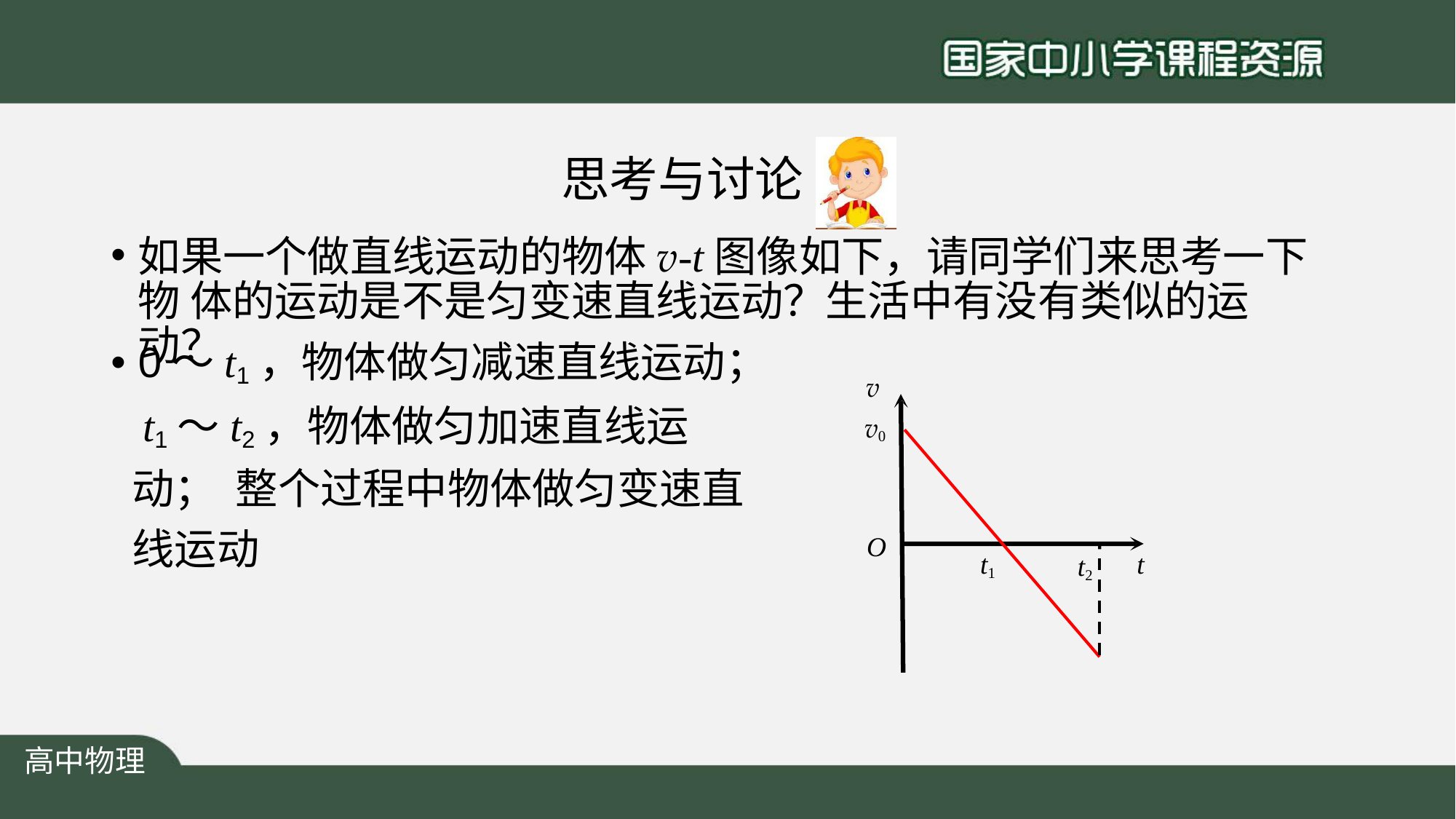

# 思考与讨论
如果一个做直线运动的物体v-t图像如下，请同学们来思考一下物 体的运动是不是匀变速直线运动？生活中有没有类似的运动？
0～t1，物体做匀减速直线运动；
t1～t2，物体做匀加速直线运动；  整个过程中物体做匀变速直线运动
v  v0

O

t1
t
t2

高中物理